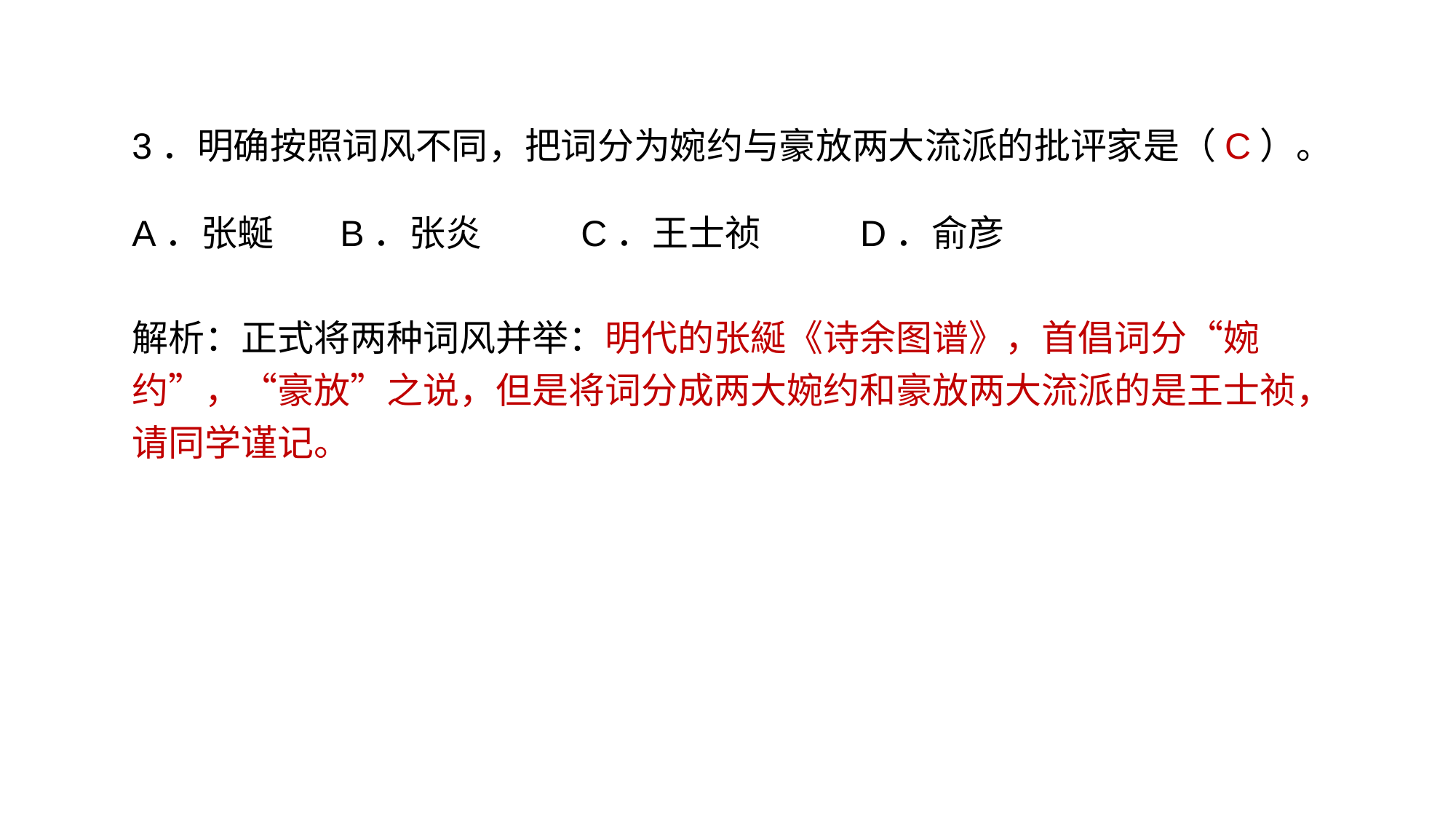

3．明确按照词风不同，把词分为婉约与豪放两大流派的批评家是（C）。

A．张蜒       B．张炎           C．王士祯           D．俞彦

解析：正式将两种词风并举：明代的张綖《诗余图谱》，首倡词分“婉约”，“豪放”之说，但是将词分成两大婉约和豪放两大流派的是王士祯，请同学谨记。